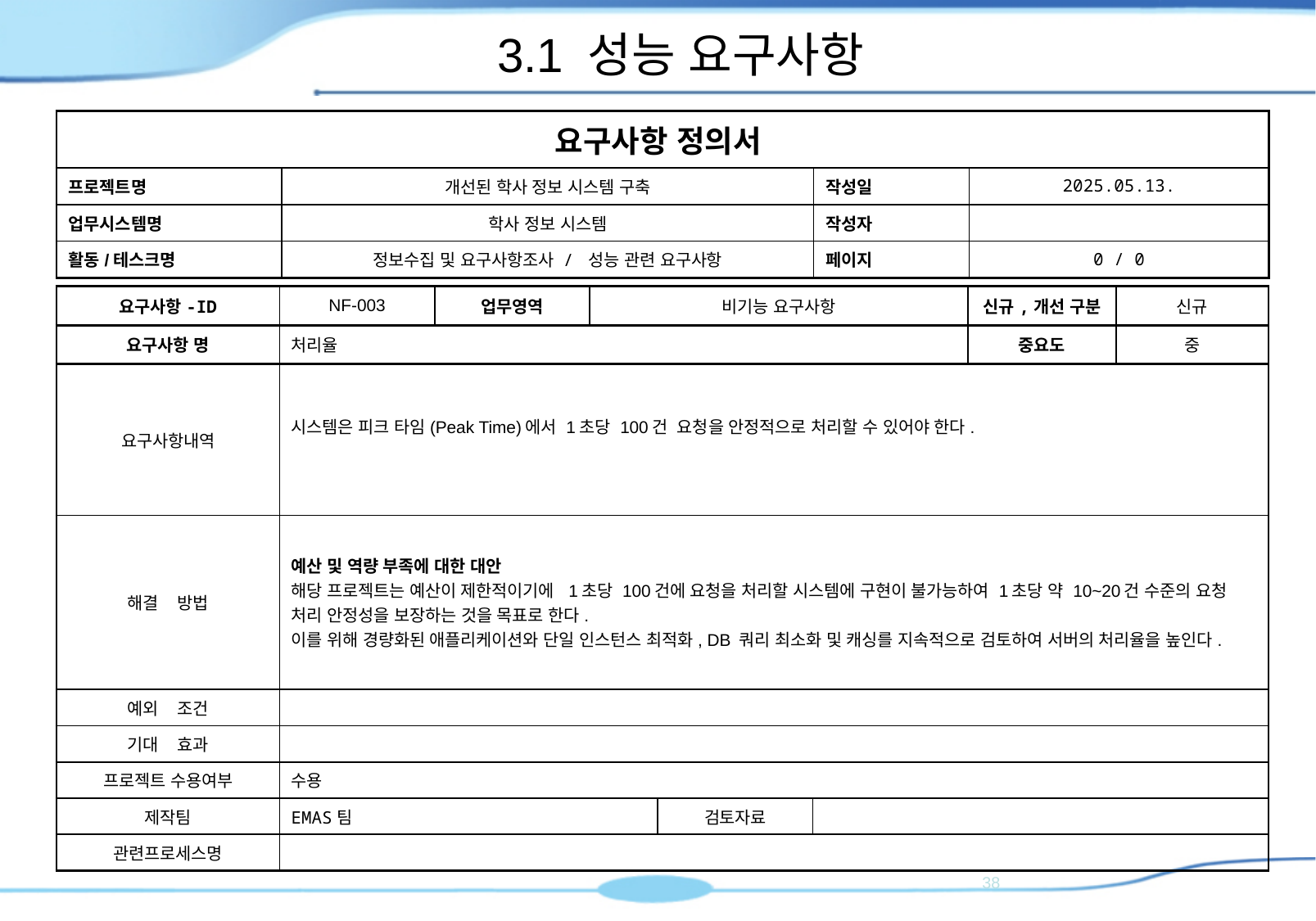

# 3.1 성능 요구사항
| 요구사항 정의서 |  |  |  |
| --- | --- | --- | --- |
| 프로젝트명 | 개선된 학사 정보 시스템 구축 | 작성일 | 2025.05.13. |
| 업무시스템명 | 학사 정보 시스템 | 작성자 |  |
| 활동/테스크명 | 정보수집 및 요구사항조사 / 성능 관련 요구사항 | 페이지 | 0 / 0 |
| 요구사항-ID | NF-003 | 업무영역 | 비기능 요구사항 |  |  | 신규,개선 구분 | 신규 |
| --- | --- | --- | --- | --- | --- | --- | --- |
| 요구사항 명 | 처리율 |  |  |  |  | 중요도 | 중 |
| 요구사항내역 | 시스템은 피크 타임(Peak Time)에서 1초당 100건 요청을 안정적으로 처리할 수 있어야 한다. |  |  |  |  |  |  |
| 해결 방법 | 예산 및 역량 부족에 대한 대안 해당 프로젝트는 예산이 제한적이기에 1초당 100건에 요청을 처리할 시스템에 구현이 불가능하여 1초당 약 10~20건 수준의 요청 처리 안정성을 보장하는 것을 목표로 한다. 이를 위해 경량화된 애플리케이션와 단일 인스턴스 최적화, DB 쿼리 최소화 및 캐싱를 지속적으로 검토하여 서버의 처리율을 높인다. |  |  |  |  |  |  |
| 예외 조건 |  |  |  |  |  |  |  |
| 기대 효과 |  |  |  |  |  |  |  |
| 프로젝트 수용여부 | 수용 |  |  |  |  |  |  |
| 제작팀 | EMAS팀 |  |  | 검토자료 |  |  |  |
| 관련프로세스명 |  |  |  |  |  |  |  |
38